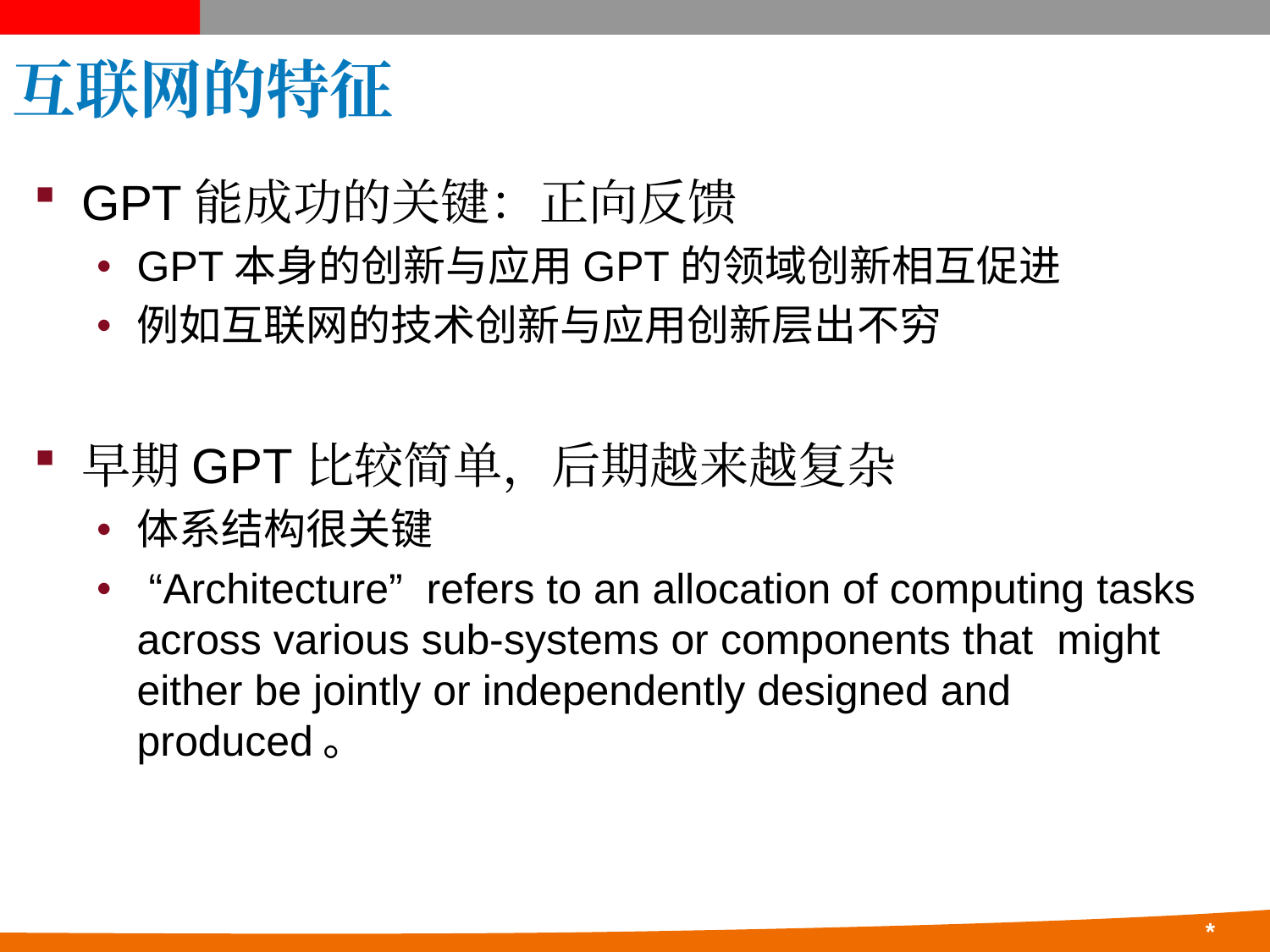

# 互联网的特征
GPT能成功的关键：正向反馈
GPT本身的创新与应用GPT的领域创新相互促进
例如互联网的技术创新与应用创新层出不穷

早期GPT比较简单，后期越来越复杂
体系结构很关键
 “Architecture”  refers to an allocation of computing tasks across various sub-systems or components that  might  either be jointly or independently designed and produced。